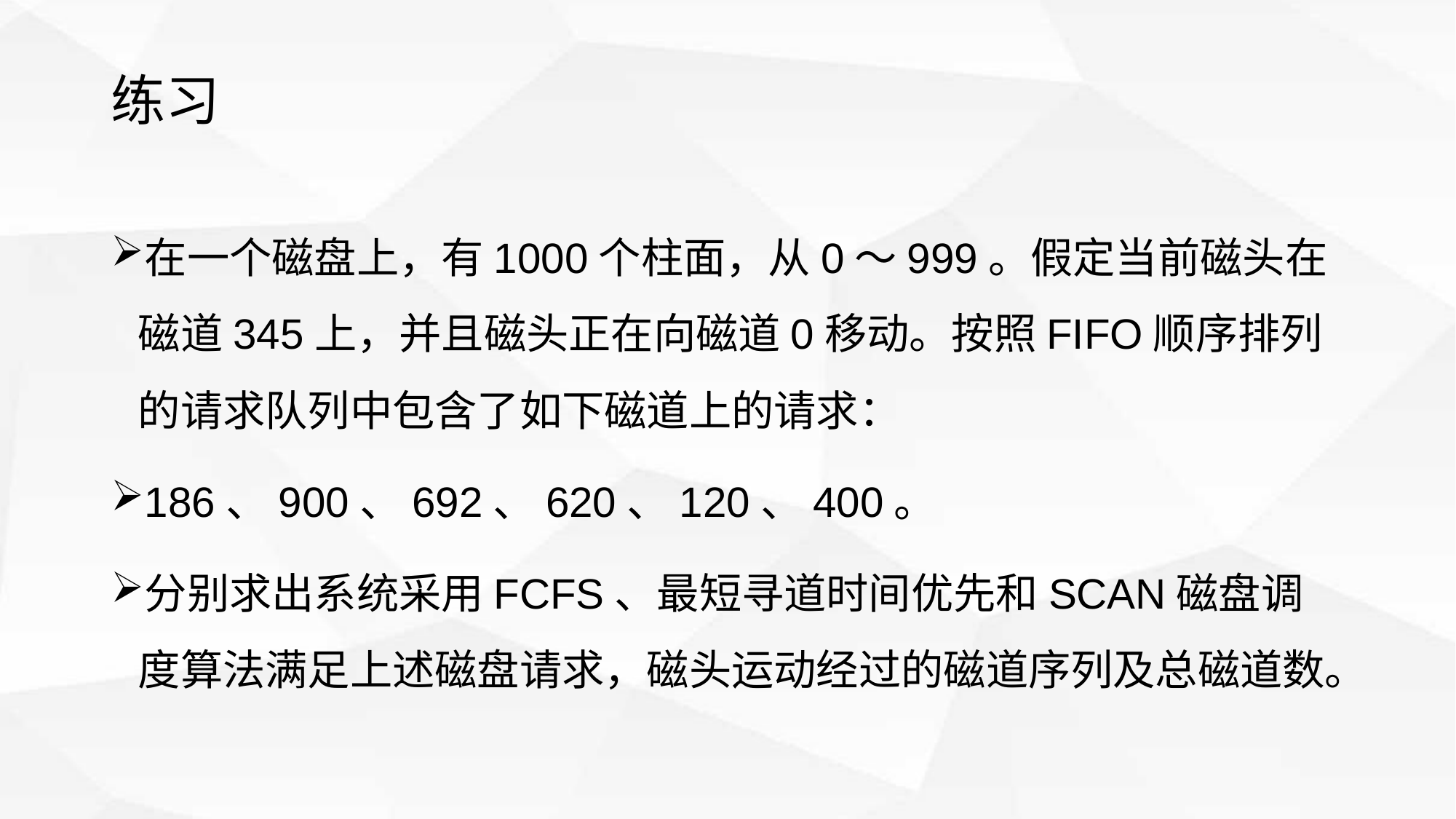

# 练习
在一个磁盘上，有1000个柱面，从0～999。假定当前磁头在磁道345上，并且磁头正在向磁道0移动。按照FIFO顺序排列的请求队列中包含了如下磁道上的请求：
186、900、692、620、120、400。
分别求出系统采用FCFS、最短寻道时间优先和SCAN磁盘调度算法满足上述磁盘请求，磁头运动经过的磁道序列及总磁道数。